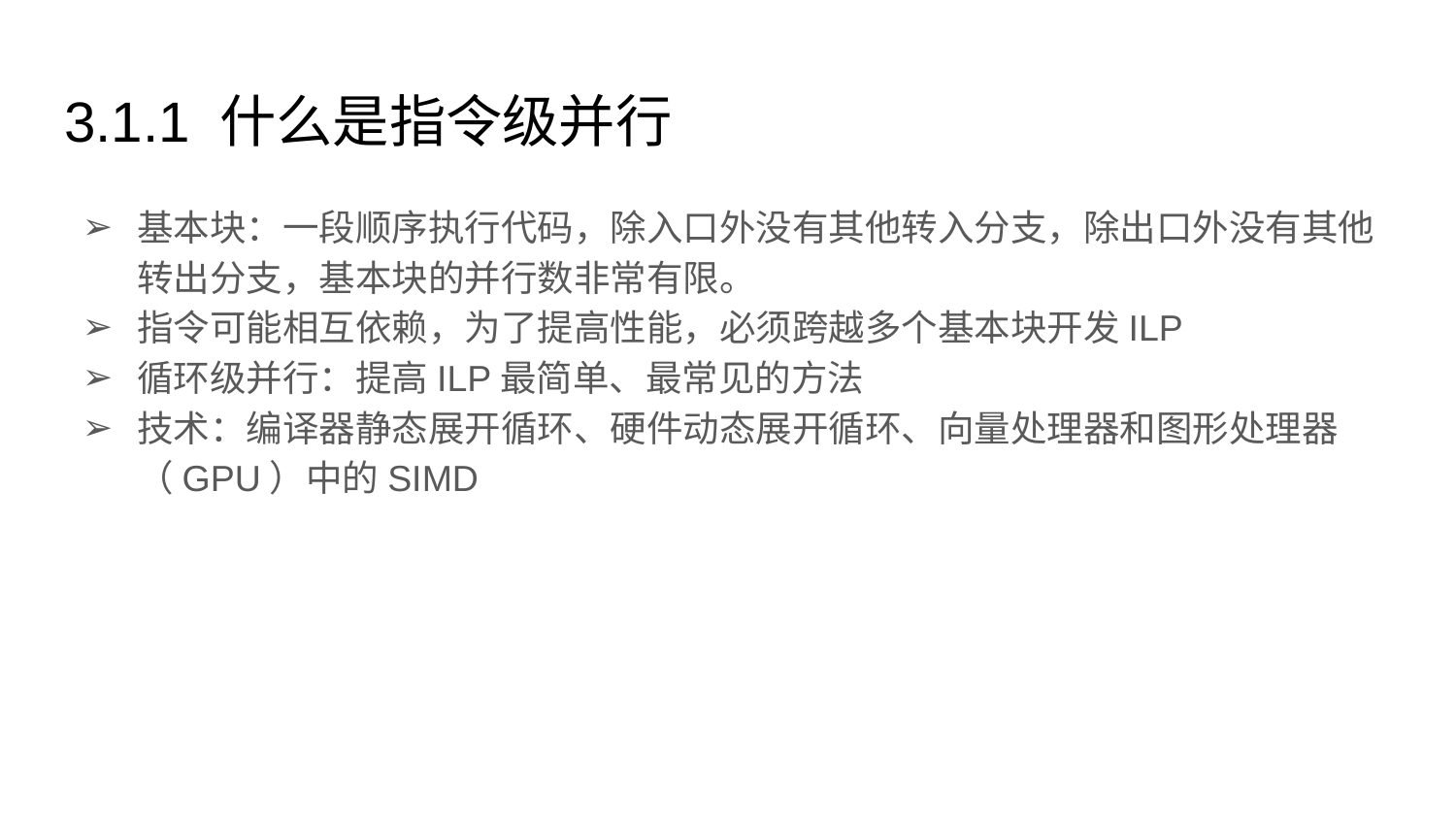

# 3.1.1 什么是指令级并行
基本块：一段顺序执行代码，除入口外没有其他转入分支，除出口外没有其他转出分支，基本块的并行数非常有限。
指令可能相互依赖，为了提高性能，必须跨越多个基本块开发ILP
循环级并行：提高ILP最简单、最常见的方法
技术：编译器静态展开循环、硬件动态展开循环、向量处理器和图形处理器（GPU）中的SIMD